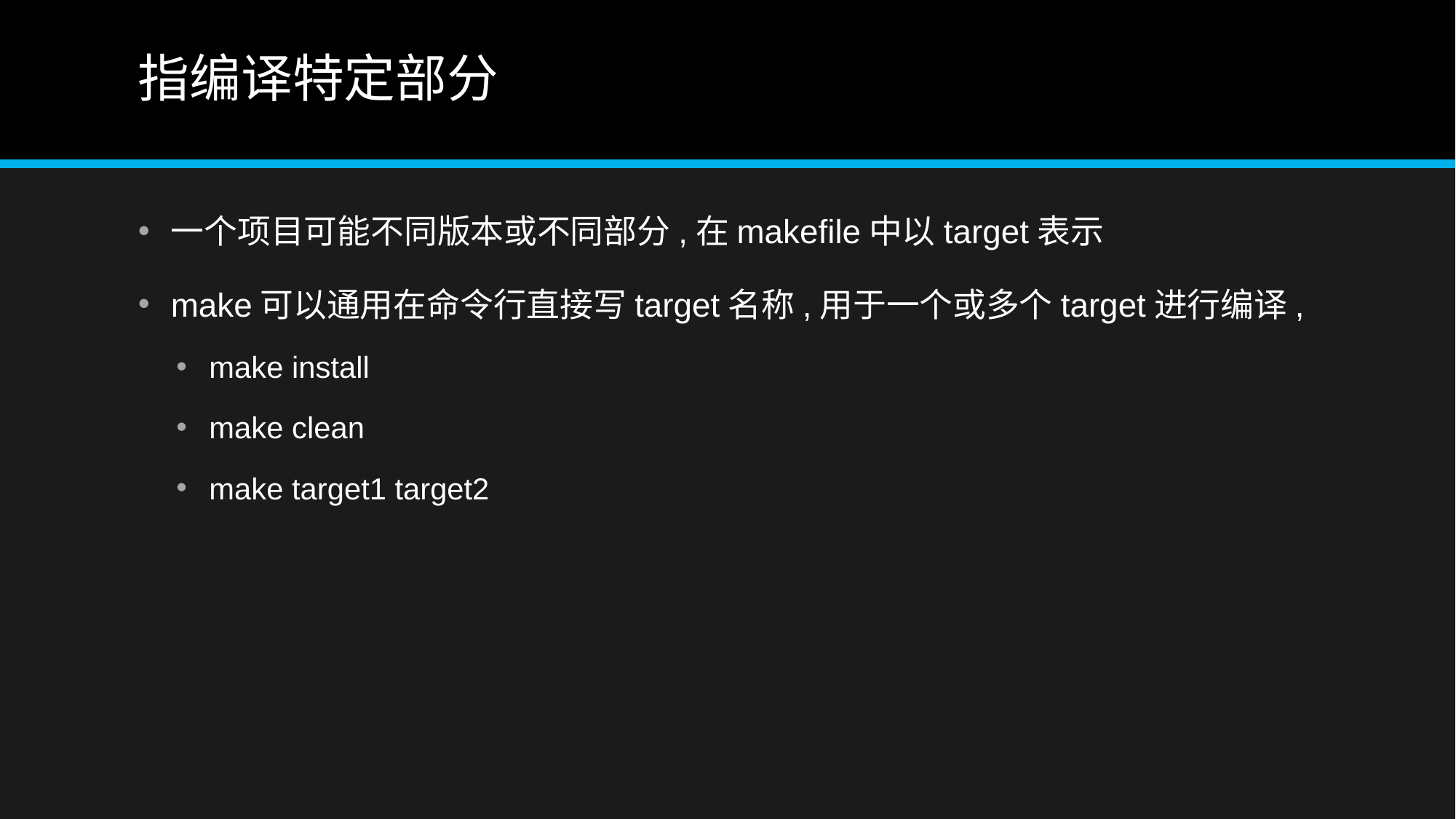

# 指编译特定部分
一个项目可能不同版本或不同部分,在makefile中以target表示
make可以通用在命令行直接写target名称,用于一个或多个target进行编译,
make install
make clean
make target1 target2